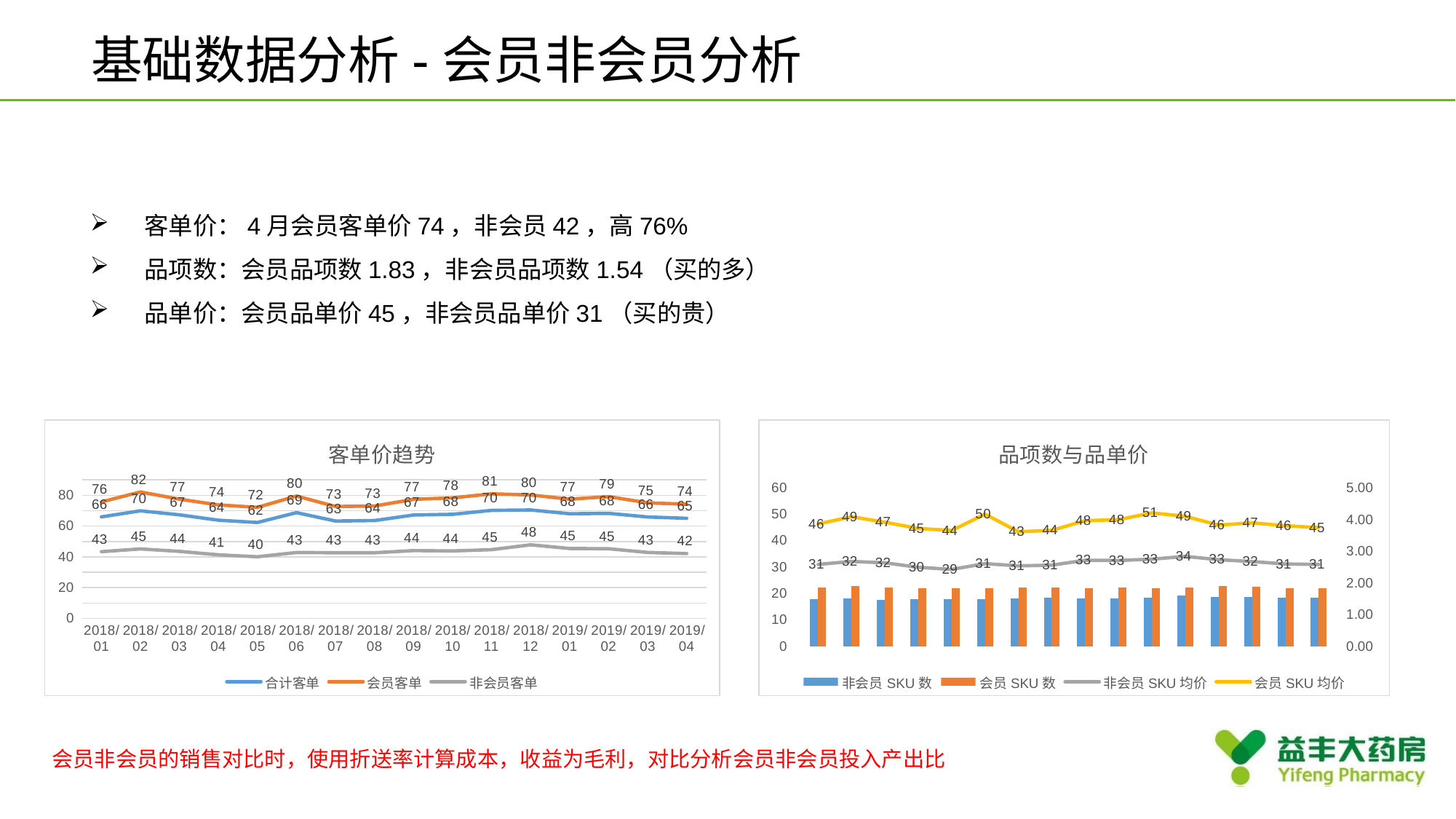

基础数据分析-会员非会员分析
客单价：4月会员客单价74，非会员42，高76%
品项数：会员品项数1.83，非会员品项数1.54（买的多）
品单价：会员品单价45，非会员品单价31（买的贵）

### Chart: 客单价趋势

| Category | 合计客单 | 会员客单 | 非会员客单 |
|---|---|---|---|
| 2018/01 | 65.9319881136231 | 75.6637473074971 | 43.3701534455714 |
| 2018/02 | 69.8811754330308 | 82.1459081746453 | 45.1312884177942 |
| 2018/03 | 67.3106404859851 | 77.4471678178381 | 43.559763846166 |
| 2018/04 | 63.7822132769316 | 73.7618289018636 | 41.3335331605984 |
| 2018/05 | 62.3308101104973 | 72.1300315364488 | 40.0785462600262 |
| 2018/06 | 68.7238594692832 | 79.5010626278625 | 42.8416372611969 |
| 2018/07 | 63.2735492047753 | 72.7113897655549 | 42.660379157857 |
| 2018/08 | 63.5654948456065 | 73.0274408213507 | 42.6635097472882 |
| 2018/09 | 67.1804880432755 | 77.3541284678617 | 44.0546233503534 |
| 2018/10 | 67.6330302183962 | 78.3187211195351 | 43.8374378036443 |
| 2018/11 | 70.1838716550532 | 80.9284262399819 | 44.672536717848 |
| 2018/12 | 70.445239561866 | 80.1989119343382 | 47.8257774486951 |
| 2019/01 | 68.0068926922959 | 77.4426249897079 | 45.421806087529 |
| 2019/02 | 68.236609482837 | 79.1072006609811 | 45.2517183311336 |
| 2019/03 | 65.8824094865594 | 75.0472995356465 | 42.8494397978473 |
| 2019/04 | 65.0295635404141 | 74.2326933408221 | 42.1287460256836 |

### Chart: 品项数与品单价

| Category | 非会员SKU数 | 会员SKU数 | 非会员SKU均价 | 会员SKU均价 |
|---|---|---|---|---|
| 2018/01 | 1.500021 | 1.854255 | 31.0544802549995 | 46.3695900583 |
| 2018/02 | 1.51091 | 1.894612 | 32.1711418148304 | 49.1031514693243 |
| 2018/03 | 1.47685 | 1.857147 | 31.65082764101 | 47.0077890311259 |
| 2018/04 | 1.487404 | 1.847211 | 29.9527666612152 | 44.6524281656812 |
| 2018/05 | 1.488334 | 1.831596 | 29.1585202524976 | 43.8911954432991 |
| 2018/06 | 1.493232 | 1.840996 | 31.3475644931393 | 50.0682512862581 |
| 2018/07 | 1.517696 | 1.859633 | 30.5080490605691 | 43.4191160313655 |
| 2018/08 | 1.528014 | 1.864794 | 30.774862635263 | 43.9347036048749 |
| 2018/09 | 1.508873 | 1.842251 | 32.6038621850334 | 47.6043283212146 |
| 2018/10 | 1.505121 | 1.85927 | 32.5306223209962 | 47.9844298164676 |
| 2018/11 | 1.53964 | 1.830811 | 33.0328927539625 | 50.5471268089245 |
| 2018/12 | 1.596432 | 1.850259 | 34.1000810308554 | 49.2412803366024 |
| 2019/01 | 1.56805 | 1.899285 | 32.8241693707865 | 45.9439124413808 |
| 2019/02 | 1.564395 | 1.893981 | 32.1148260784953 | 46.7665749937354 |
| 2019/03 | 1.549463 | 1.844039 | 31.2197232043241 | 45.7049167667669 |
| 2019/04 | 1.537588 | 1.83434 | 31.0389202017835 | 44.9581404259683 |
会员非会员的销售对比时，使用折送率计算成本，收益为毛利，对比分析会员非会员投入产出比